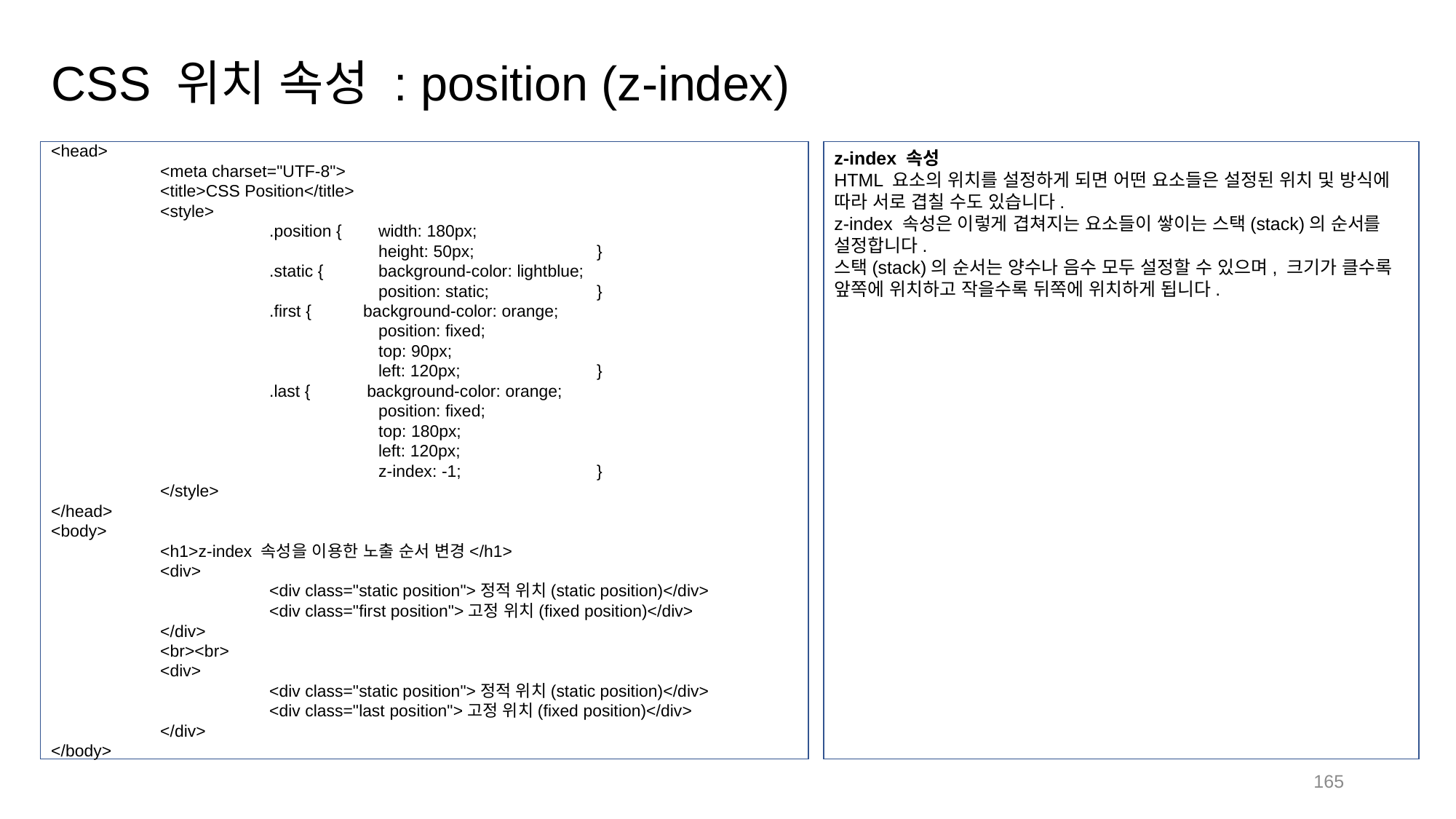

# CSS 위치 속성 : position (z-index)
<head>
	<meta charset="UTF-8">
	<title>CSS Position</title>
	<style>
		.position {	width: 180px;
			height: 50px;		}
		.static {	background-color: lightblue;
			position: static;	}
		.first {           background-color: orange;
			position: fixed;
			top: 90px;
			left: 120px;		}
		.last {            background-color: orange;
			position: fixed;
			top: 180px;
			left: 120px;
			z-index: -1;		}
	</style>
</head>
<body>
	<h1>z-index 속성을 이용한 노출 순서 변경</h1>
	<div>
		<div class="static position">정적 위치(static position)</div>
		<div class="first position">고정 위치(fixed position)</div>
	</div>
	<br><br>
	<div>
		<div class="static position">정적 위치(static position)</div>
		<div class="last position">고정 위치(fixed position)</div>
	</div>
</body>
z-index 속성
HTML 요소의 위치를 설정하게 되면 어떤 요소들은 설정된 위치 및 방식에 따라 서로 겹칠 수도 있습니다.
z-index 속성은 이렇게 겹쳐지는 요소들이 쌓이는 스택(stack)의 순서를 설정합니다.
스택(stack)의 순서는 양수나 음수 모두 설정할 수 있으며, 크기가 클수록 앞쪽에 위치하고 작을수록 뒤쪽에 위치하게 됩니다.
165